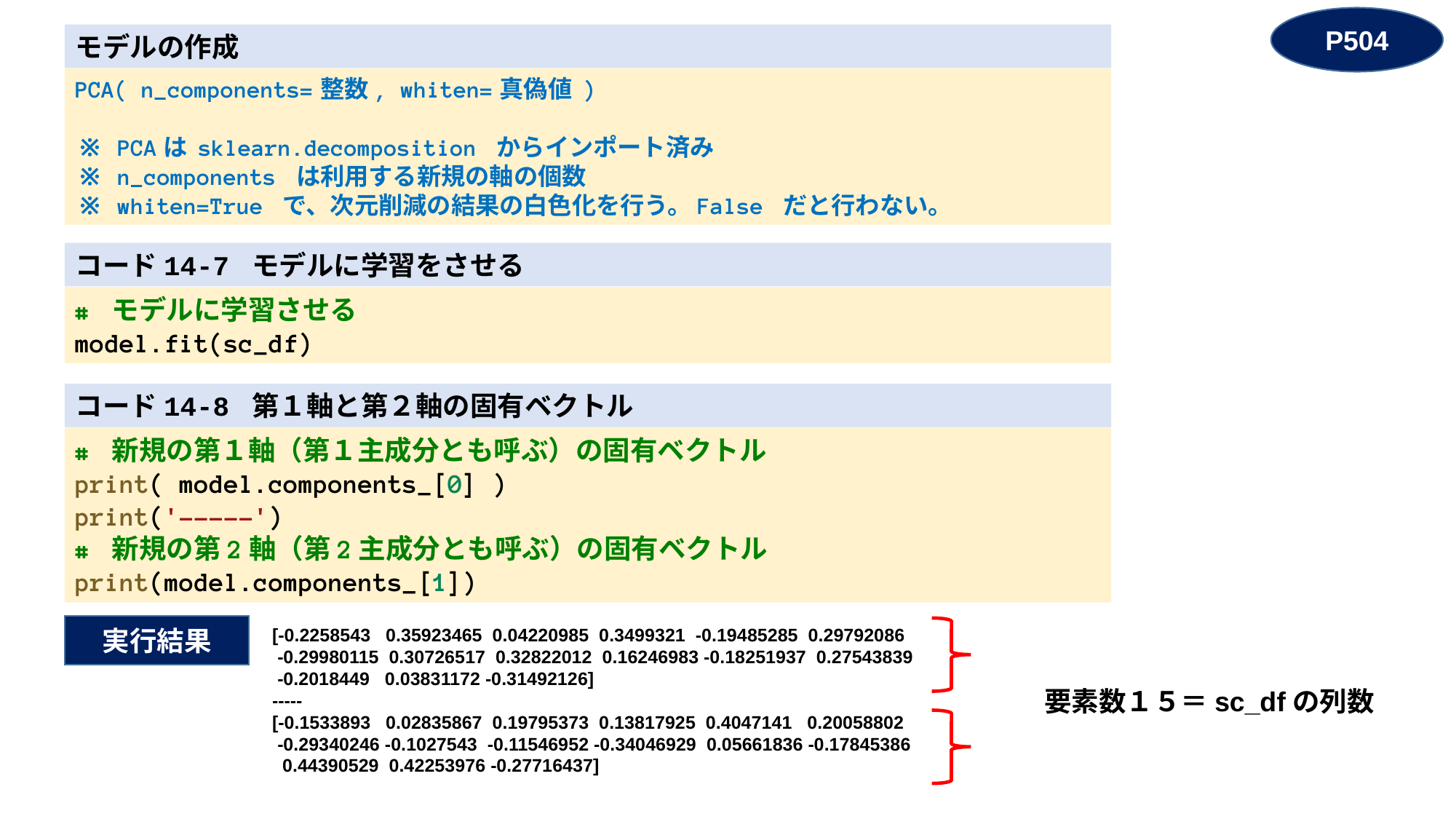

P504
モデルの作成
PCA( n_components=整数, whiten=真偽値 )

※ PCAは sklearn.decomposition からインポート済み
※ n_components は利用する新規の軸の個数
※ whiten=True で、次元削減の結果の白色化を行う。False だと行わない。
コード14-7 モデルに学習をさせる
# モデルに学習させる
model.fit(sc_df)
コード14-8 第１軸と第２軸の固有ベクトル
# 新規の第１軸（第１主成分とも呼ぶ）の固有ベクトル
print( model.components_[0] )
print('-----')
# 新規の第2軸（第2主成分とも呼ぶ）の固有ベクトル
print(model.components_[1])
実行結果
[-0.2258543   0.35923465  0.04220985  0.3499321  -0.19485285  0.29792086
 -0.29980115  0.30726517  0.32822012  0.16246983 -0.18251937  0.27543839
 -0.2018449   0.03831172 -0.31492126]
-----
[-0.1533893   0.02835867  0.19795373  0.13817925  0.4047141   0.20058802
 -0.29340246 -0.1027543  -0.11546952 -0.34046929  0.05661836 -0.17845386
  0.44390529  0.42253976 -0.27716437]

要素数１５＝sc_dfの列数